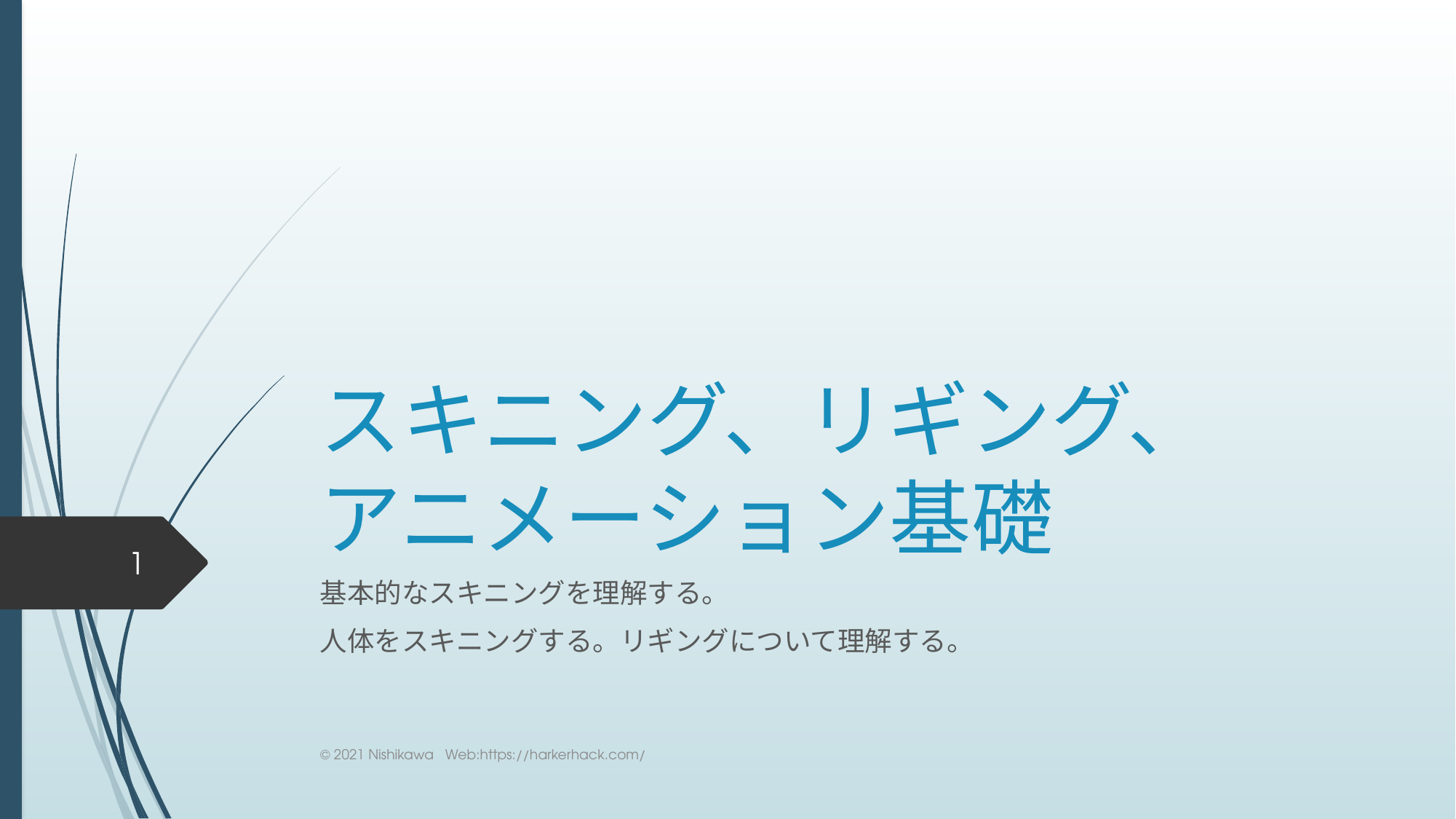

# スキニング、リギング、 アニメーション基礎
1
基本的なスキニングを理解する。
人体をスキニングする。リギングについて理解する。
© 2021 Nishikawa   Web:https://harkerhack.com/